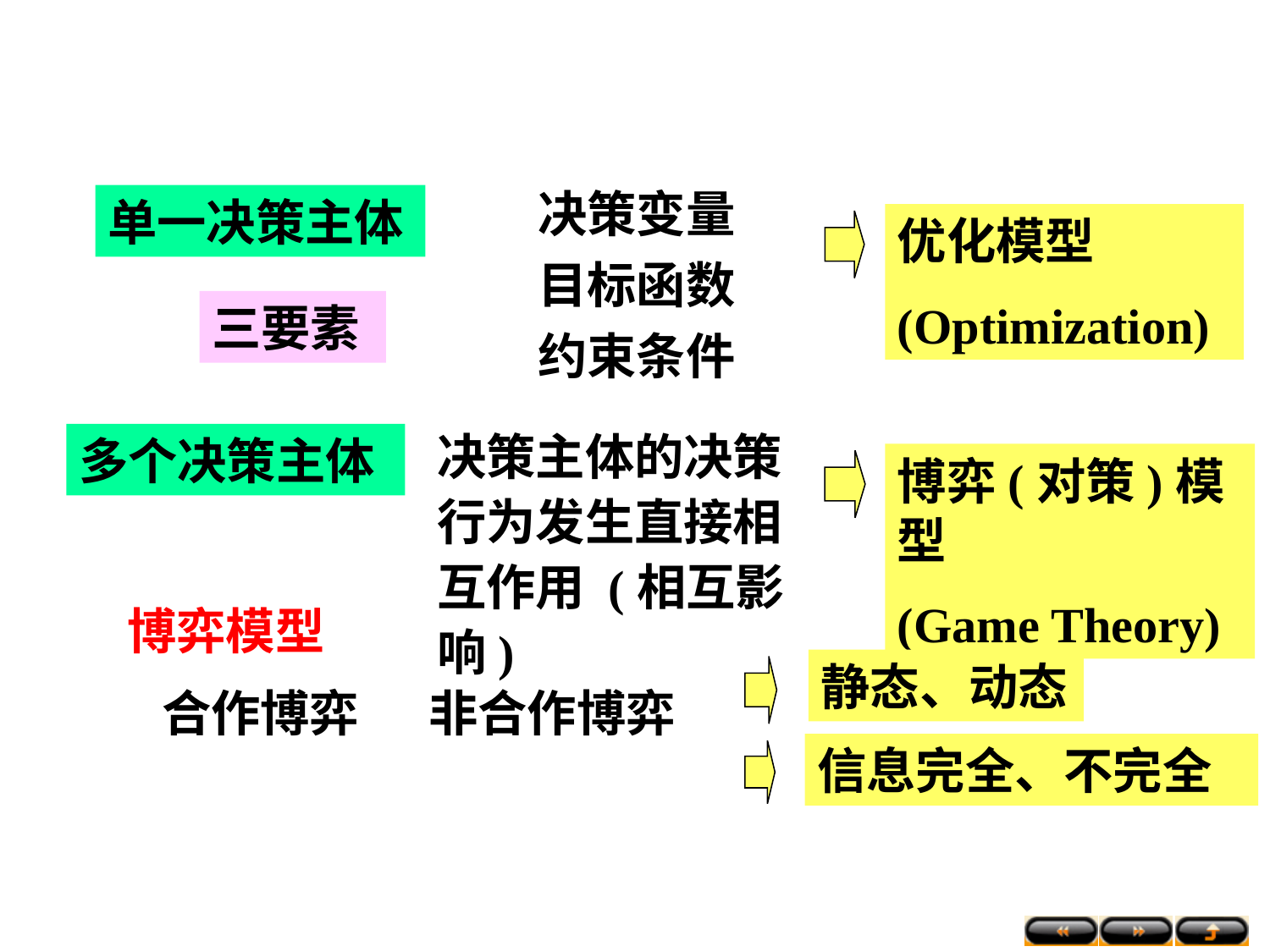

决策变量目标函数约束条件
单一决策主体
优化模型
(Optimization)

三要素
决策主体的决策行为发生直接相互作用 (相互影响)
多个决策主体
博弈(对策)模型
(Game Theory)

博弈模型
静态、动态

合作博弈
非合作博弈
信息完全、不完全